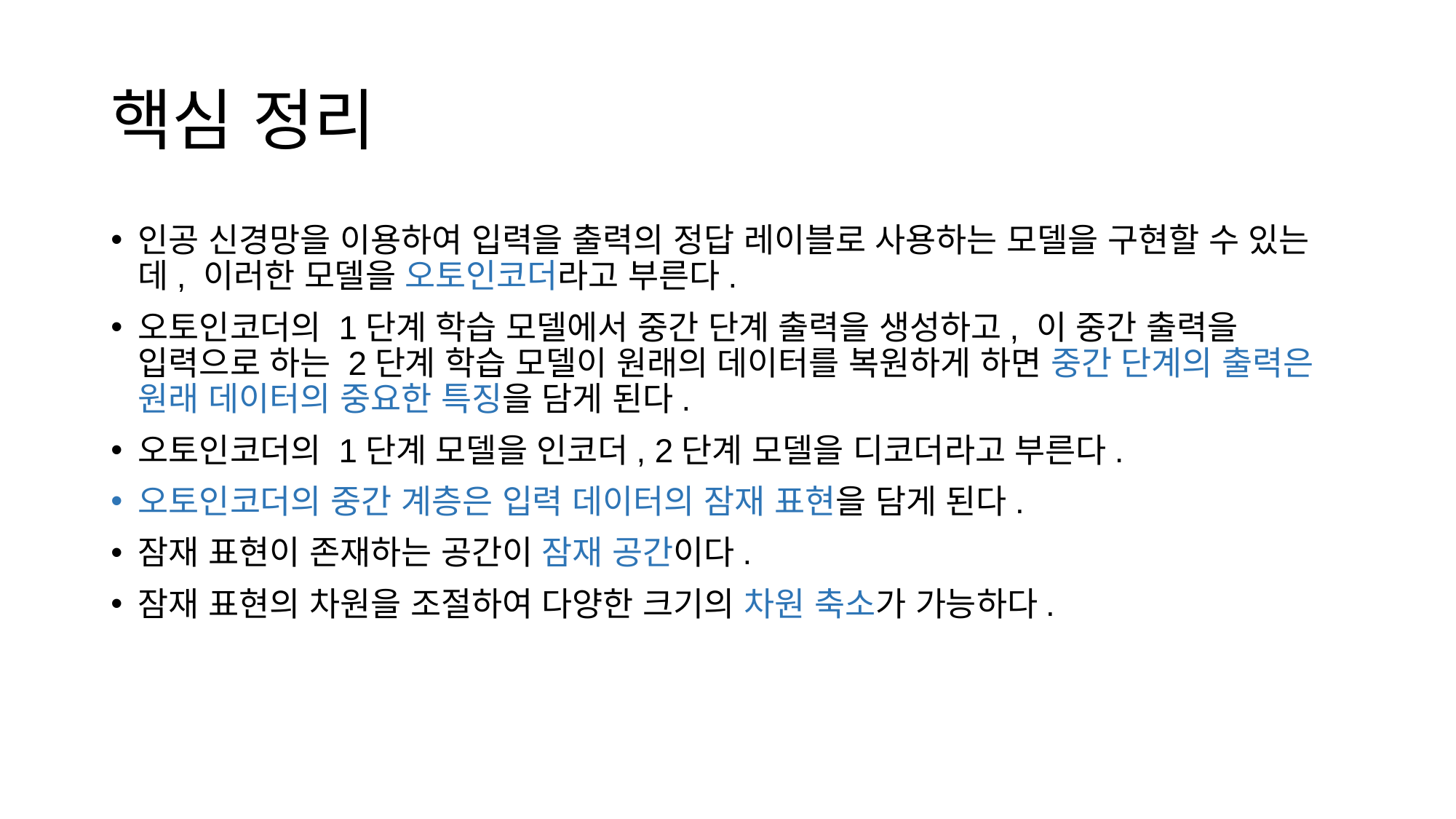

# 핵심 정리
인공 신경망을 이용하여 입력을 출력의 정답 레이블로 사용하는 모델을 구현할 수 있는데, 이러한 모델을 오토인코더라고 부른다.
오토인코더의 1단계 학습 모델에서 중간 단계 출력을 생성하고, 이 중간 출력을 입력으로 하는 2단계 학습 모델이 원래의 데이터를 복원하게 하면 중간 단계의 출력은 원래 데이터의 중요한 특징을 담게 된다.
오토인코더의 1단계 모델을 인코더, 2단계 모델을 디코더라고 부른다.
오토인코더의 중간 계층은 입력 데이터의 잠재 표현을 담게 된다.
잠재 표현이 존재하는 공간이 잠재 공간이다.
잠재 표현의 차원을 조절하여 다양한 크기의 차원 축소가 가능하다.